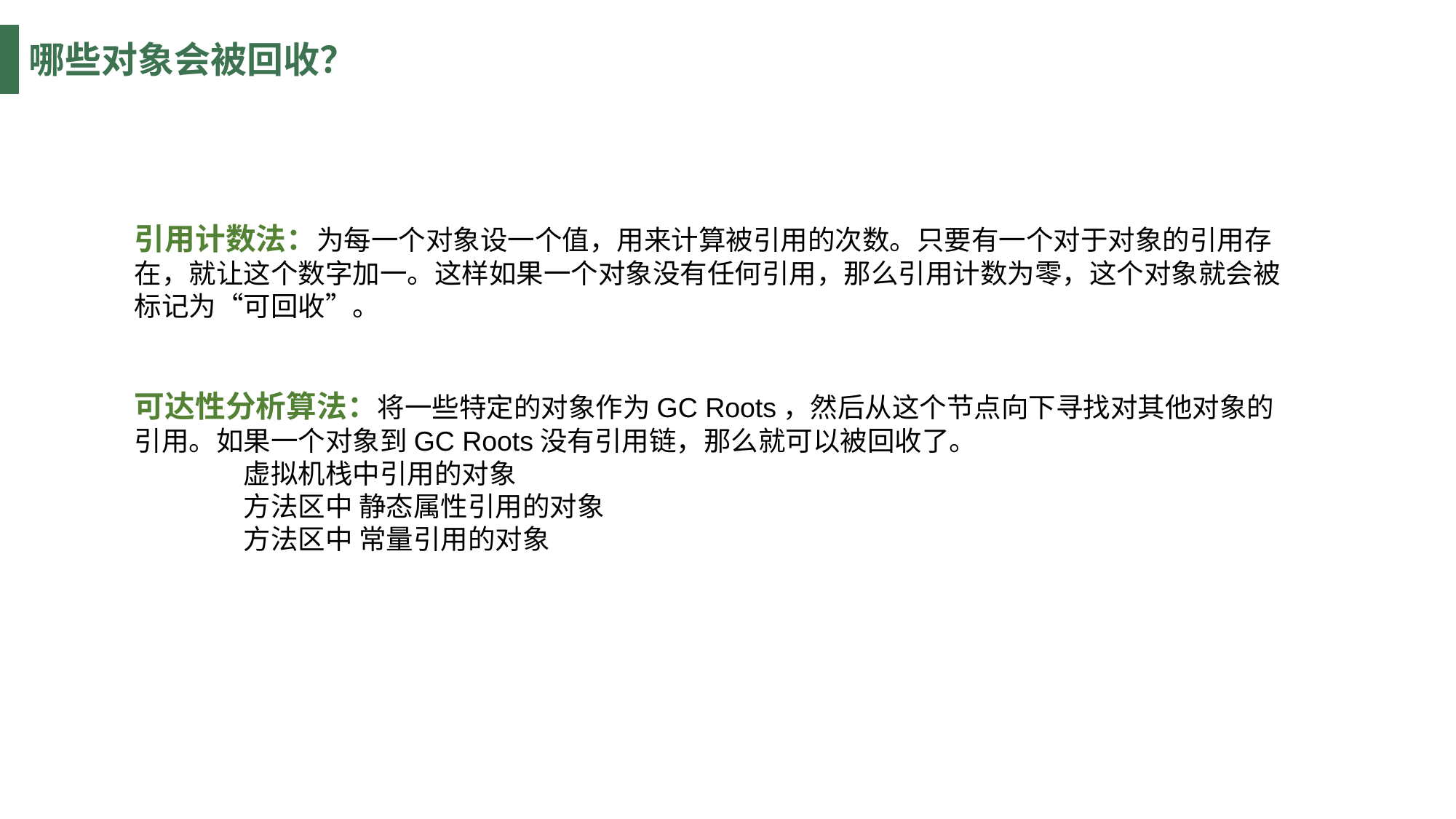

哪些对象会被回收？
引用计数法：为每一个对象设一个值，用来计算被引用的次数。只要有一个对于对象的引用存在，就让这个数字加一。这样如果一个对象没有任何引用，那么引用计数为零，这个对象就会被标记为“可回收”。

可达性分析算法：将一些特定的对象作为GC Roots，然后从这个节点向下寻找对其他对象的引用。如果一个对象到GC Roots没有引用链，那么就可以被回收了。
	虚拟机栈中引用的对象
	方法区中 静态属性引用的对象
	方法区中 常量引用的对象